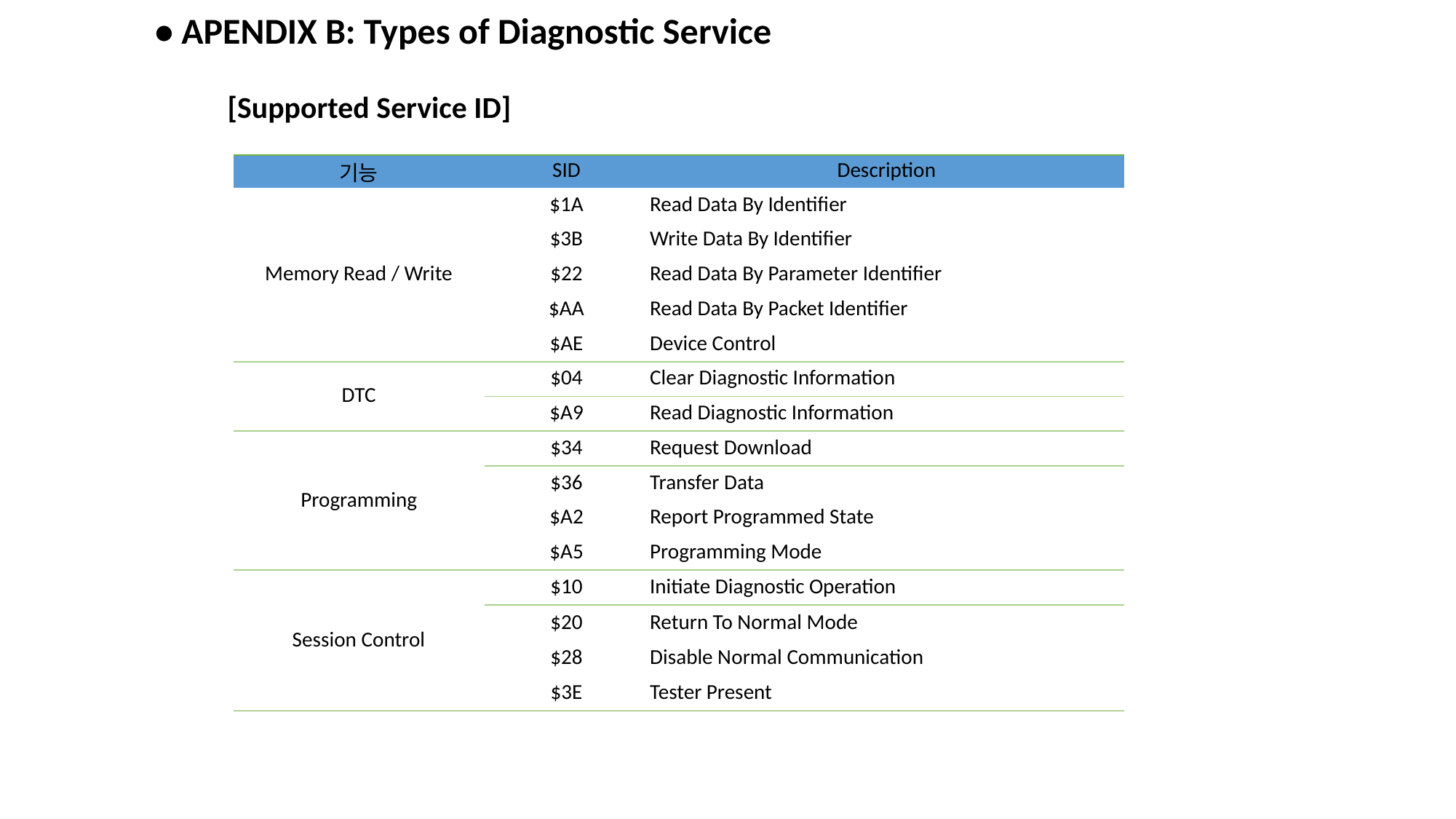

• APENDIX B: Types of Diagnostic Service
[Supported Service ID]
| 기능 | SID | Description |
| --- | --- | --- |
| Memory Read / Write | $1A | Read Data By Identifier |
|  | $3B | Write Data By Identifier |
|  | $22 | Read Data By Parameter Identifier |
|  | $AA | Read Data By Packet Identifier |
|  | $AE | Device Control |
| DTC | $04 | Clear Diagnostic Information |
|  | $A9 | Read Diagnostic Information |
| Programming | $34 | Request Download |
|  | $36 | Transfer Data |
|  | $A2 | Report Programmed State |
|  | $A5 | Programming Mode |
| Session Control | $10 | Initiate Diagnostic Operation |
|  | $20 | Return To Normal Mode |
|  | $28 | Disable Normal Communication |
|  | $3E | Tester Present |